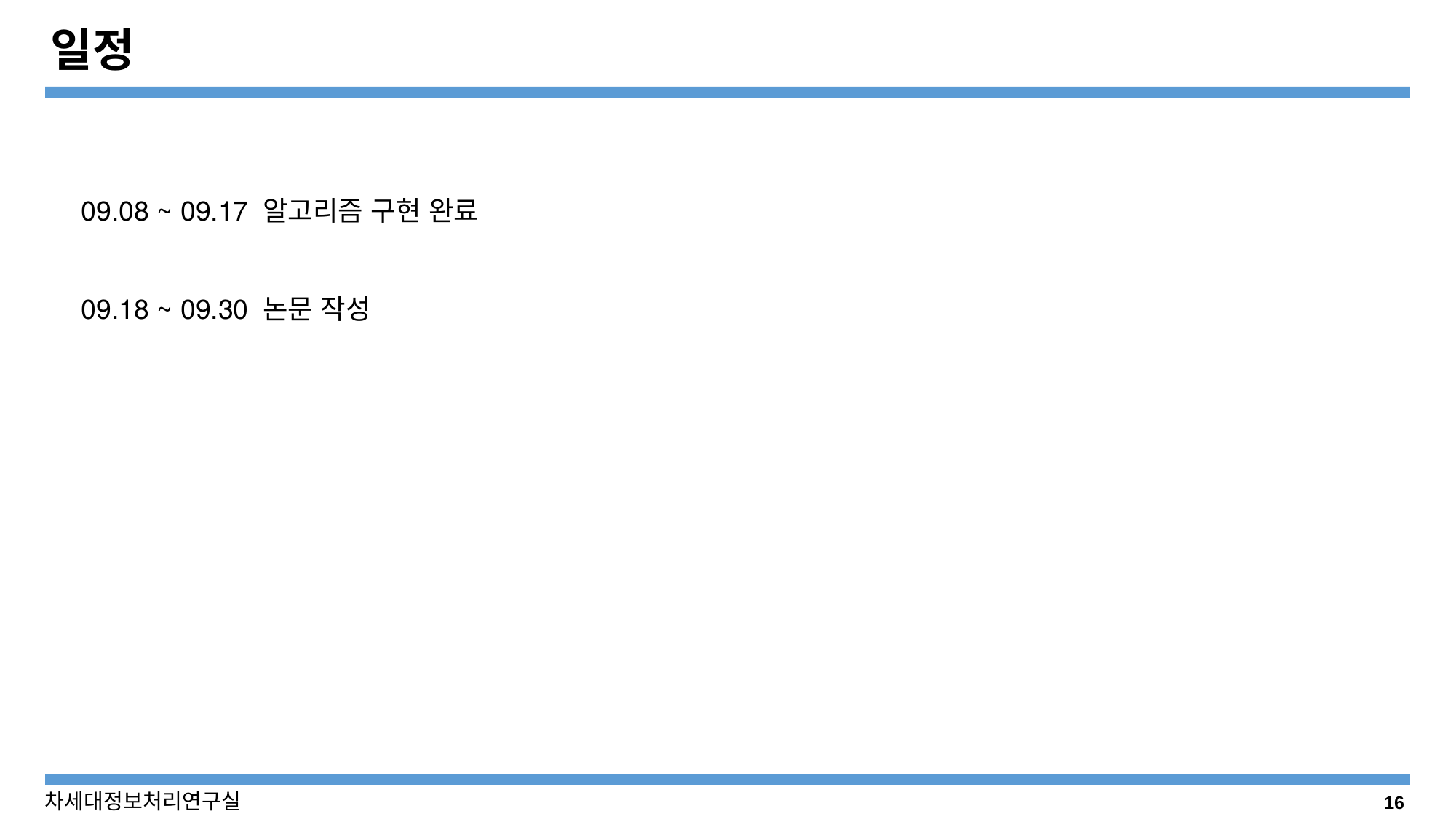

# 일정
09.08 ~ 09.17 알고리즘 구현 완료
09.18 ~ 09.30 논문 작성
16